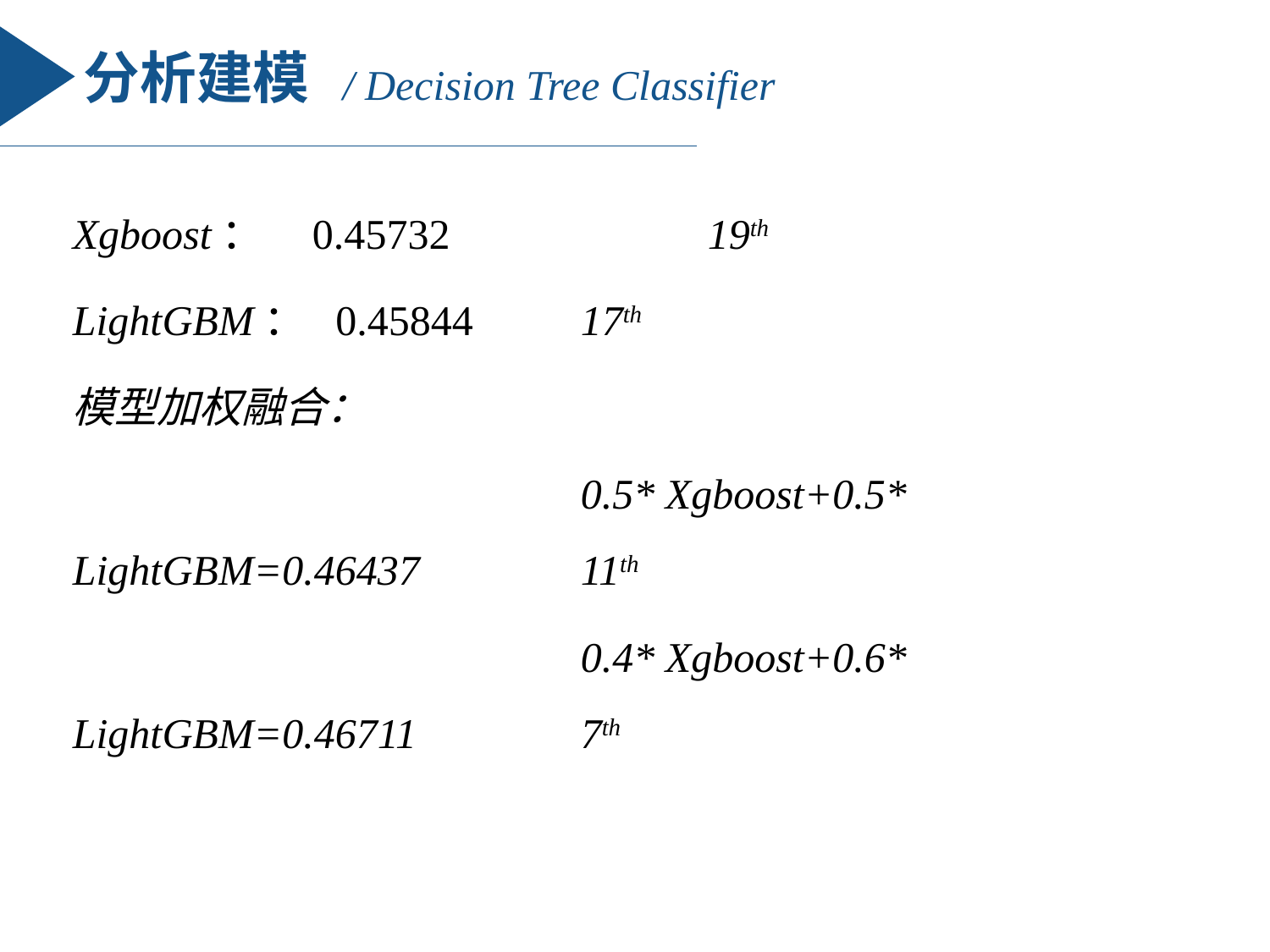

分析建模

/ Decision Tree Classifier
Xgboost：    0.45732 		19th
LightGBM：  0.45844 	17th
模型加权融合：
				0.5* Xgboost+0.5* LightGBM=0.46437		11th
				0.4* Xgboost+0.6* LightGBM=0.46711 		7th